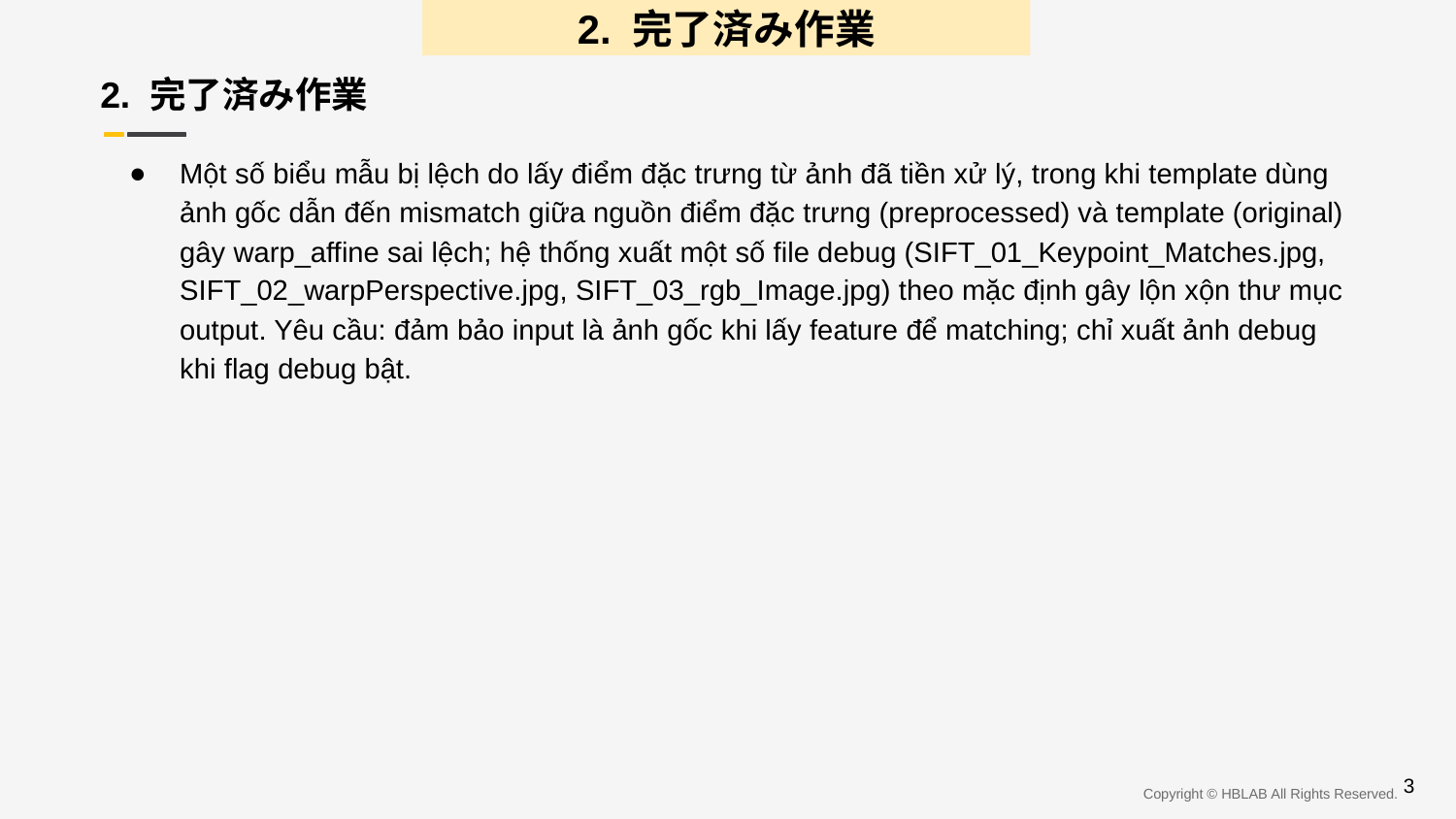

2. 完了済み作業
2. 完了済み作業
Một số biểu mẫu bị lệch do lấy điểm đặc trưng từ ảnh đã tiền xử lý, trong khi template dùng ảnh gốc dẫn đến mismatch giữa nguồn điểm đặc trưng (preprocessed) và template (original) gây warp_affine sai lệch; hệ thống xuất một số file debug (SIFT_01_Keypoint_Matches.jpg, SIFT_02_warpPerspective.jpg, SIFT_03_rgb_Image.jpg) theo mặc định gây lộn xộn thư mục output. Yêu cầu: đảm bảo input là ảnh gốc khi lấy feature để matching; chỉ xuất ảnh debug khi flag debug bật.
3